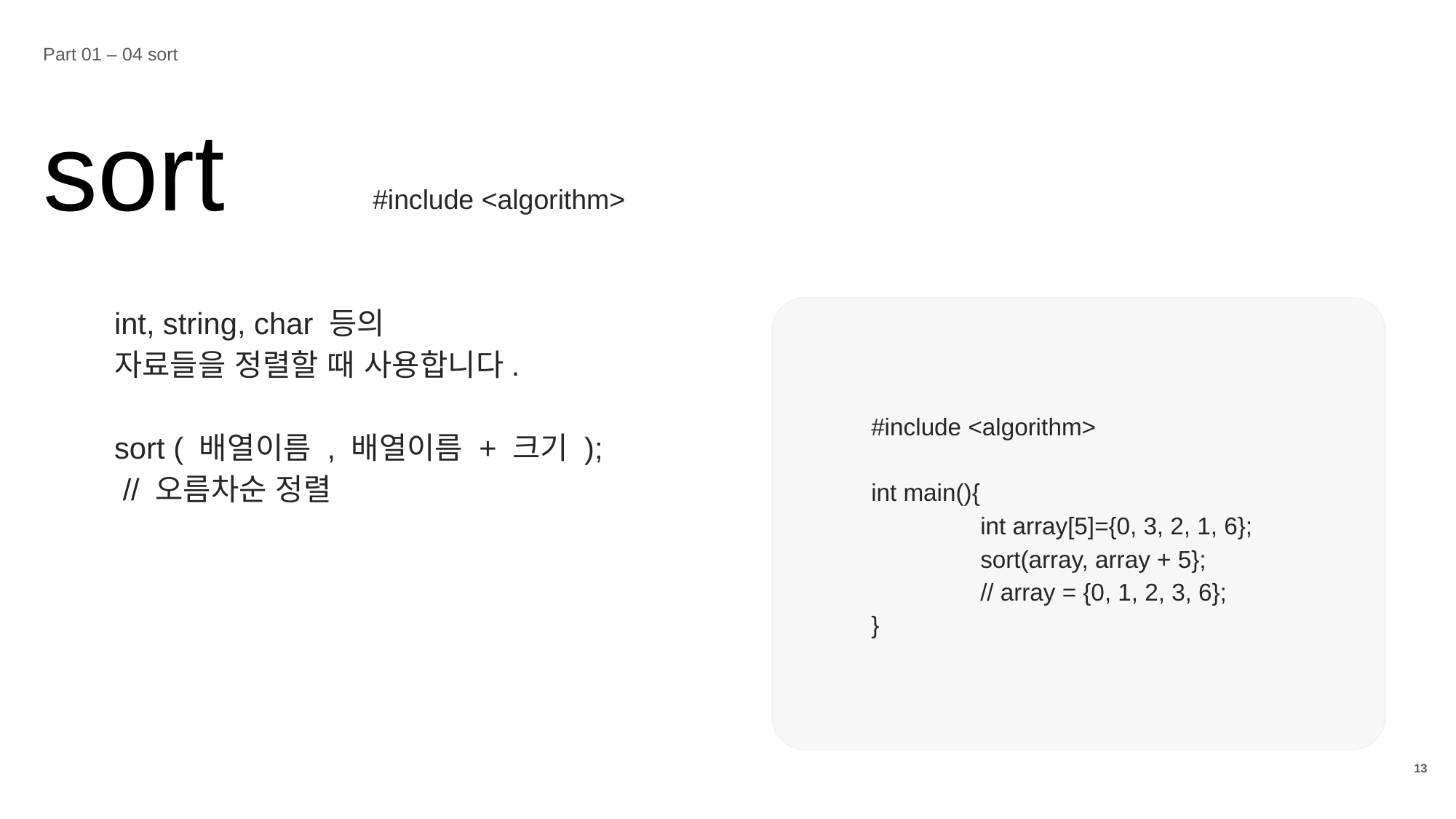

Part 01 – 04 sort
sort
#include <algorithm>

int, string, char 등의
자료들을 정렬할 때 사용합니다.

sort ( 배열이름 , 배열이름 + 크기 );
 // 오름차순 정렬

#include <algorithm>

int main(){
	int array[5]={0, 3, 2, 1, 6};
	sort(array, array + 5};
	// array = {0, 1, 2, 3, 6};
}